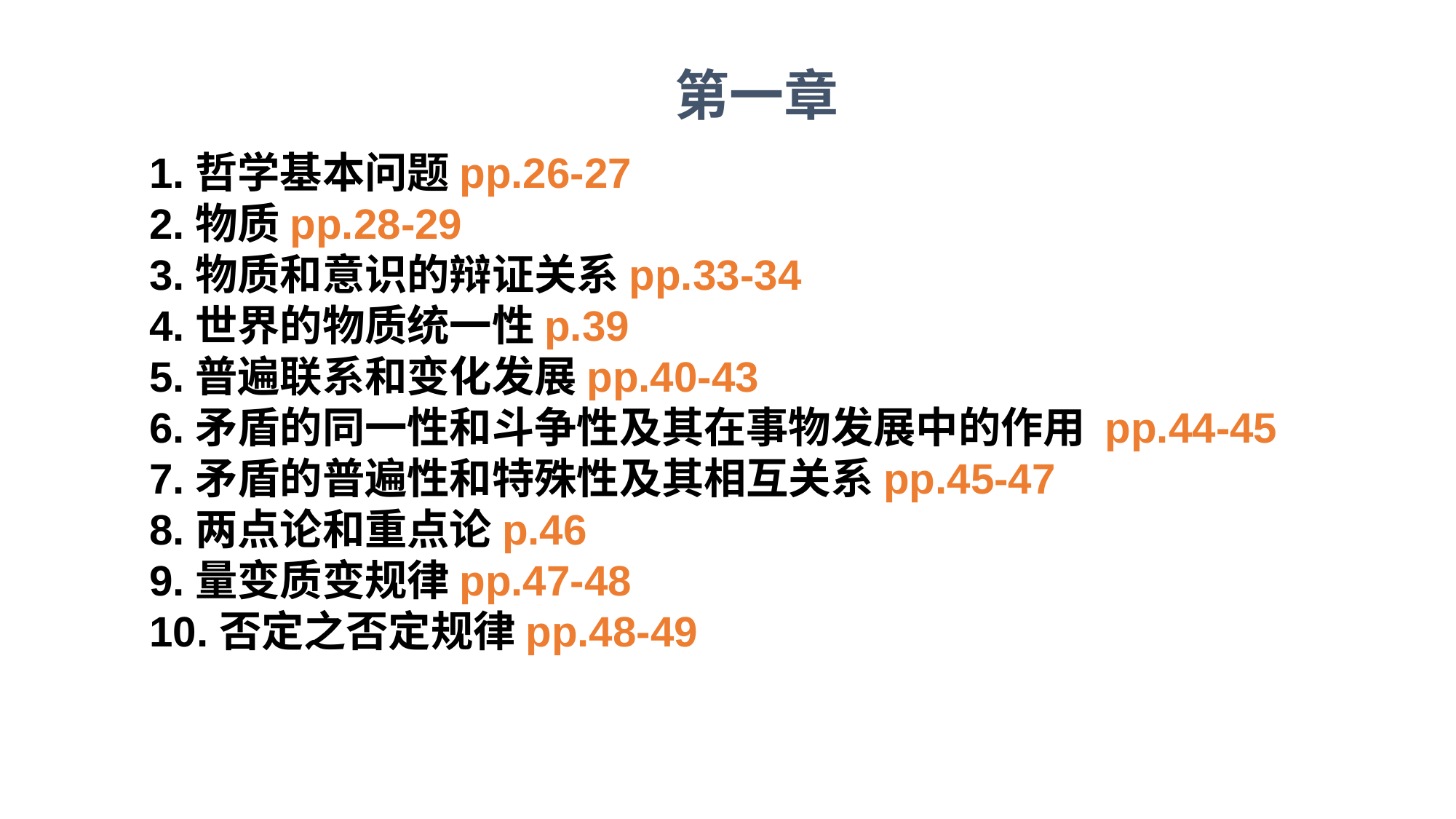

第一章
1.哲学基本问题pp.26-27
2.物质pp.28-29
3.物质和意识的辩证关系pp.33-34
4.世界的物质统一性p.39
5.普遍联系和变化发展pp.40-43
6.矛盾的同一性和斗争性及其在事物发展中的作用 pp.44-45
7.矛盾的普遍性和特殊性及其相互关系pp.45-47
8.两点论和重点论p.46
9.量变质变规律pp.47-48
10.否定之否定规律pp.48-49